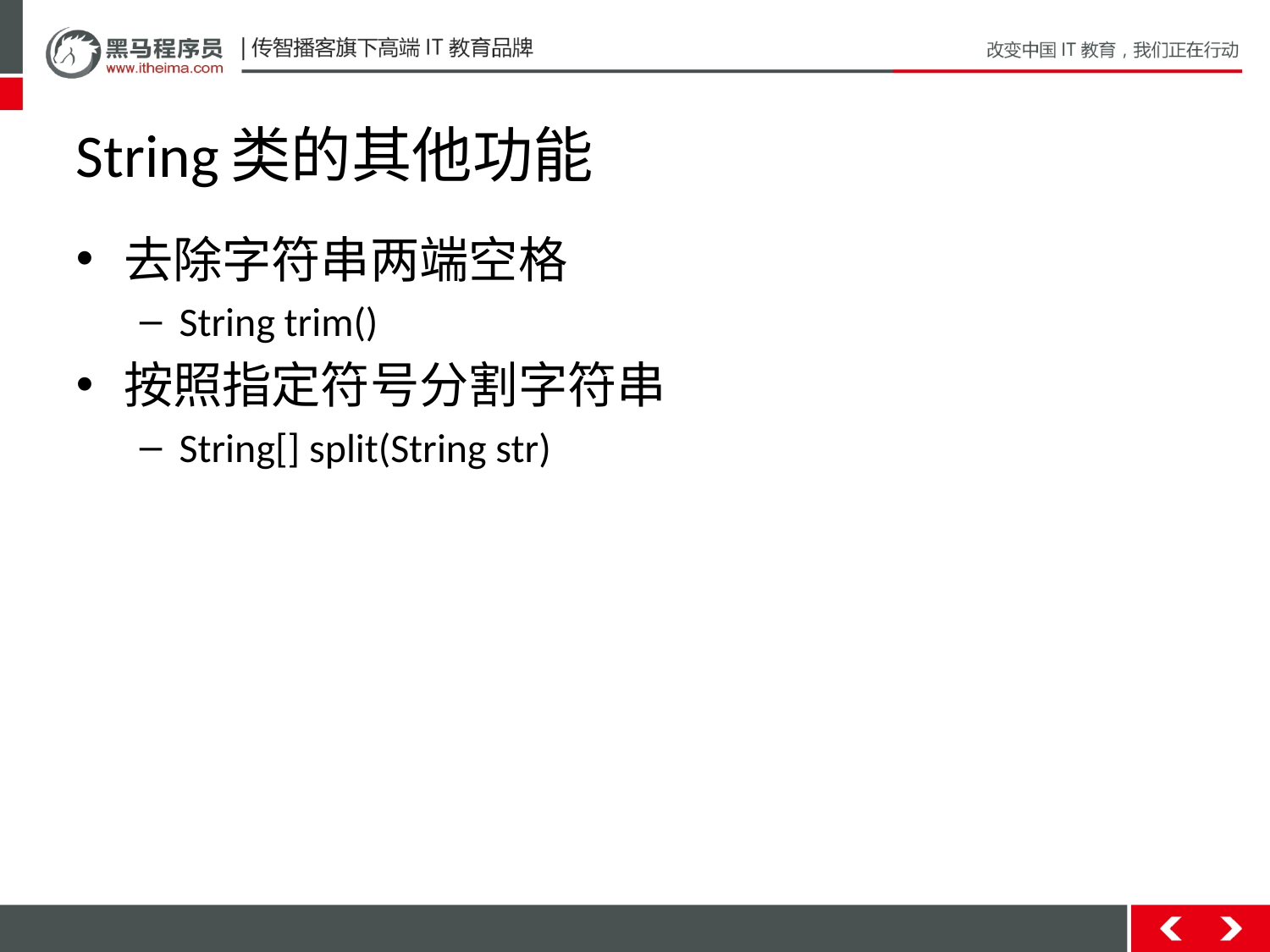

# String类的其他功能
去除字符串两端空格
String trim()
按照指定符号分割字符串
String[] split(String str)